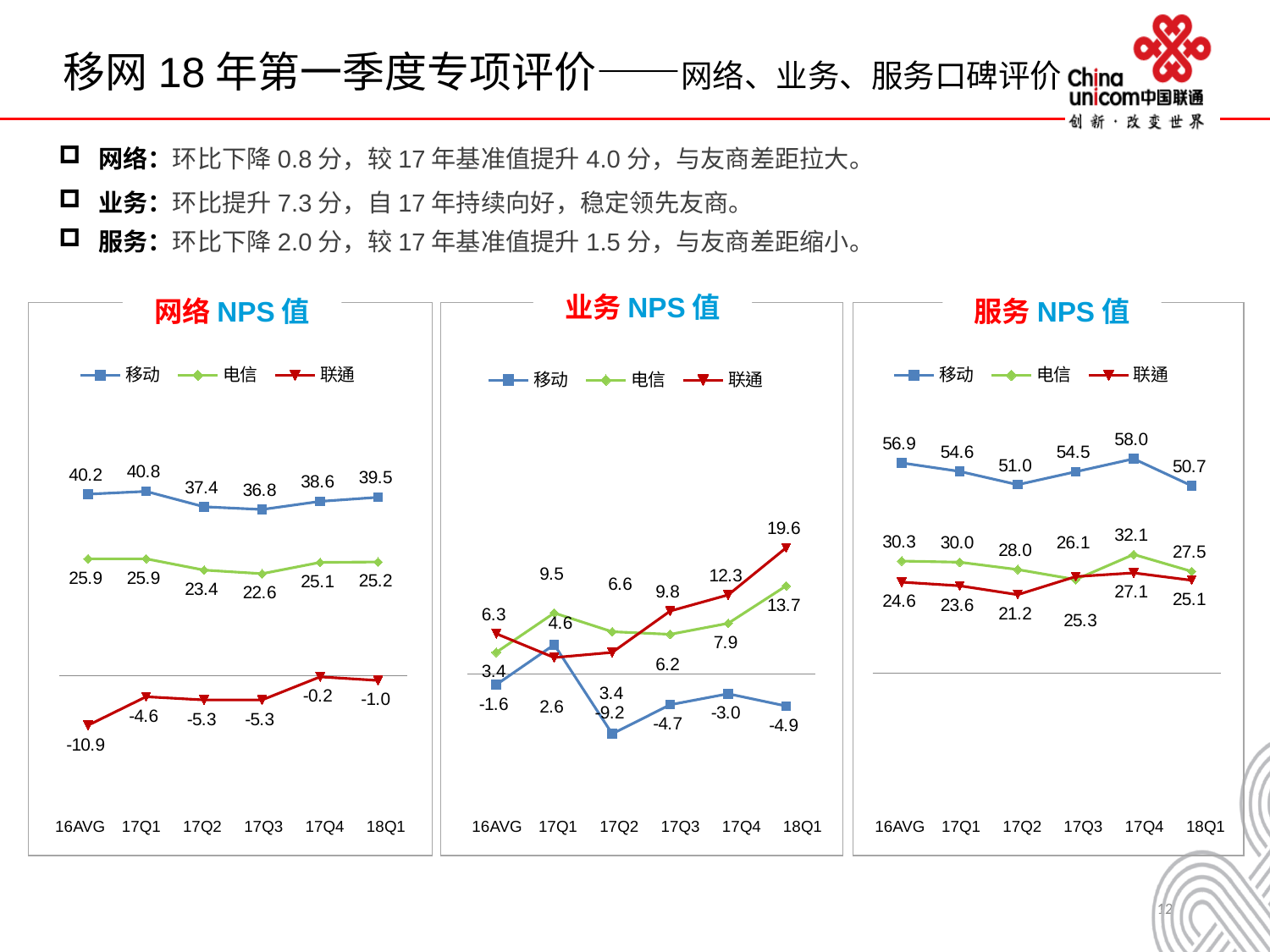

# 移网18年第一季度专项评价——网络、业务、服务口碑评价
网络：环比下降0.8分，较17年基准值提升4.0分，与友商差距拉大。
业务：环比提升7.3分，自17年持续向好，稳定领先友商。
服务：环比下降2.0分，较17年基准值提升1.5分，与友商差距缩小。
业务NPS值
服务NPS值
网络NPS值

### Chart

| Category | 移动 | 电信 | 联通 |
|---|---|---|---|
| 16Avg | 40.2 | 25.9 | -10.9 |
| 17Q1 | 40.800000000000004 | 25.9 | -4.6 |
| 17Q2 | 37.4 | 23.4 | -5.3 |
| 17Q3 | 36.800000000000004 | 22.6 | -5.3 |
| 17Q4 | 38.6 | 25.1 | -0.2 |
| 18Q1 | 39.5 | 25.2 | -1.0 |

### Chart

| Category | 移动 | 电信 | 联通 |
|---|---|---|---|
| 16Avg | 56.9 | 30.3 | 24.6 |
| 17Q1 | 54.6 | 30.0 | 23.6 |
| 17Q2 | 51.0 | 28.0 | 21.2 |
| 17Q3 | 54.5 | 25.3 | 26.1 |
| 17Q4 | 58.0 | 32.1 | 27.1 |
| 18Q1 | 50.7 | 27.5 | 25.1 |

### Chart

| Category | 移动 | 电信 | 联通 |
|---|---|---|---|
| 16Avg | -1.6 | 3.4 | 6.3 |
| 17Q1 | 4.6 | 9.5 | 2.6 |
| 17Q2 | -9.200000000000001 | 6.6 | 3.4 |
| 17Q3 | -4.7 | 6.2 | 9.8 |
| 17Q4 | -3.0 | 7.9 | 12.3 |
| 18Q1 | -4.9 | 13.7 | 19.6 |
| 16AVG | 17Q1 | 17Q2 | 17Q3 | 17Q4 | 18Q1 |
| --- | --- | --- | --- | --- | --- |
| 16AVG | 17Q1 | 17Q2 | 17Q3 | 17Q4 | 18Q1 |
| --- | --- | --- | --- | --- | --- |
| 16AVG | 17Q1 | 17Q2 | 17Q3 | 17Q4 | 18Q1 |
| --- | --- | --- | --- | --- | --- |